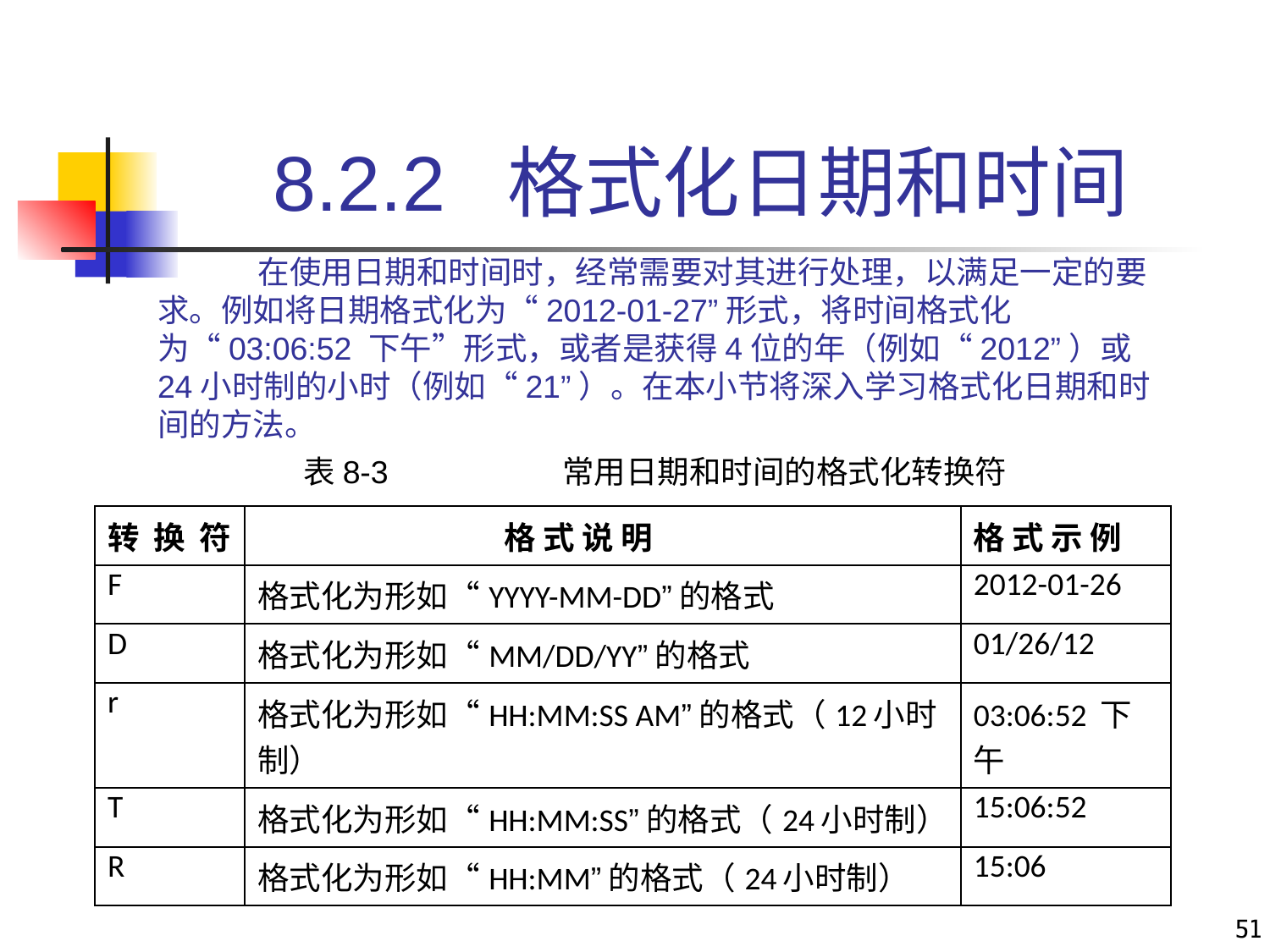

# 8.2.2  格式化日期和时间
在使用日期和时间时，经常需要对其进行处理，以满足一定的要求。例如将日期格式化为“2012-01-27”形式，将时间格式化为“03:06:52 下午”形式，或者是获得4位的年（例如“2012”）或24小时制的小时（例如“21”）。在本小节将深入学习格式化日期和时间的方法。

表8-3	              常用日期和时间的格式化转换符
| 转 换 符 | 格 式 说 明 | 格 式 示 例 |
| --- | --- | --- |
| F | 格式化为形如“YYYY-MM-DD”的格式 | 2012-01-26 |
| D | 格式化为形如“MM/DD/YY”的格式 | 01/26/12 |
| r | 格式化为形如“HH:MM:SS AM”的格式（12小时制） | 03:06:52 下午 |
| T | 格式化为形如“HH:MM:SS”的格式（24小时制） | 15:06:52 |
| R | 格式化为形如“HH:MM”的格式（24小时制） | 15:06 |
51